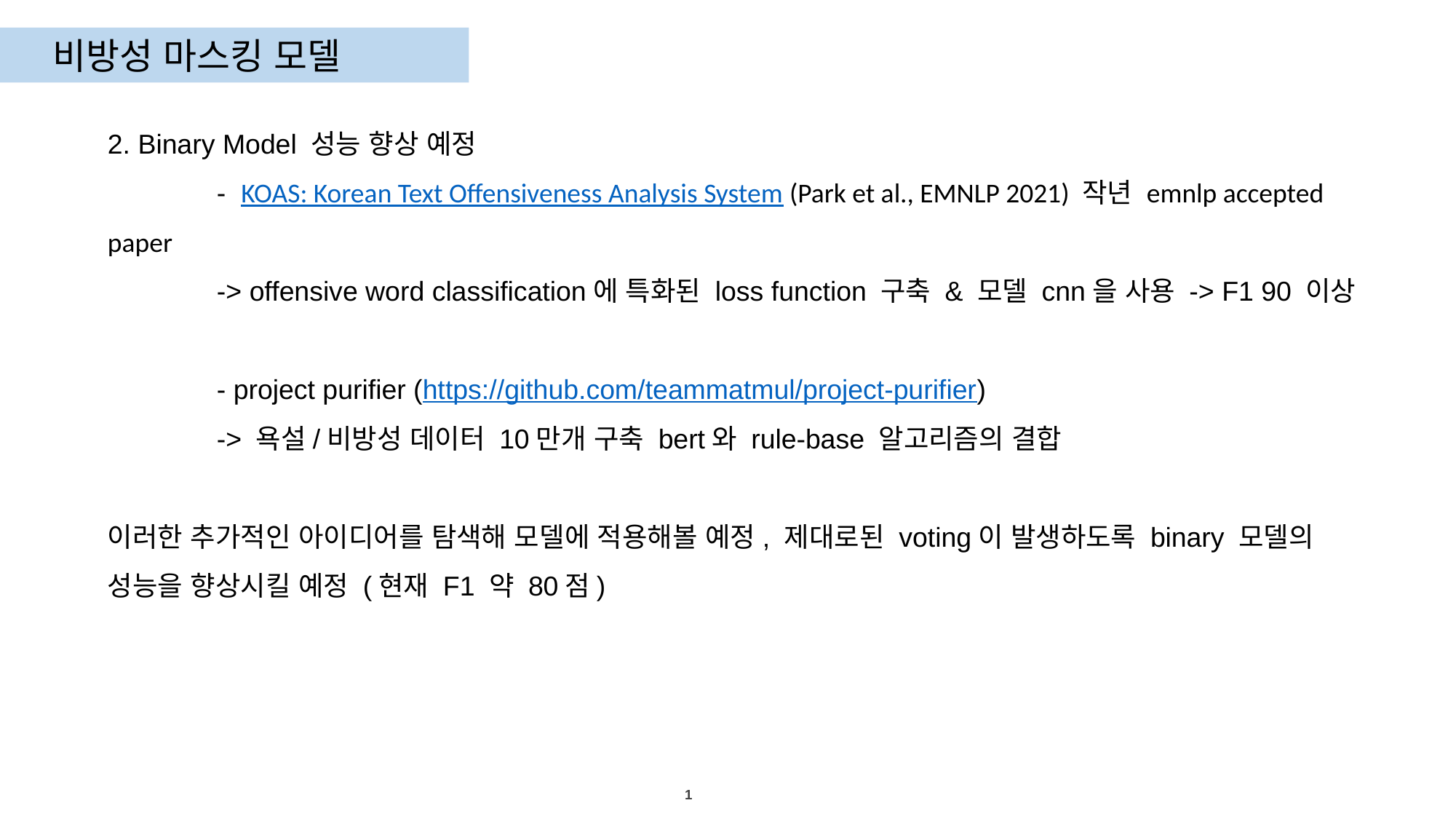

비방성 마스킹 모델
2. Binary Model 성능 향상 예정
	-  KOAS: Korean Text Offensiveness Analysis System (Park et al., EMNLP 2021) 작년 emnlp accepted paper
	-> offensive word classification에 특화된 loss function 구축 & 모델 cnn을 사용 -> F1 90 이상

	- project purifier (https://github.com/teammatmul/project-purifier)
	-> 욕설/비방성 데이터 10만개 구축 bert와 rule-base 알고리즘의 결합

이러한 추가적인 아이디어를 탐색해 모델에 적용해볼 예정, 제대로된 voting이 발생하도록 binary 모델의 성능을 향상시킬 예정 (현재 F1 약 80점)
1